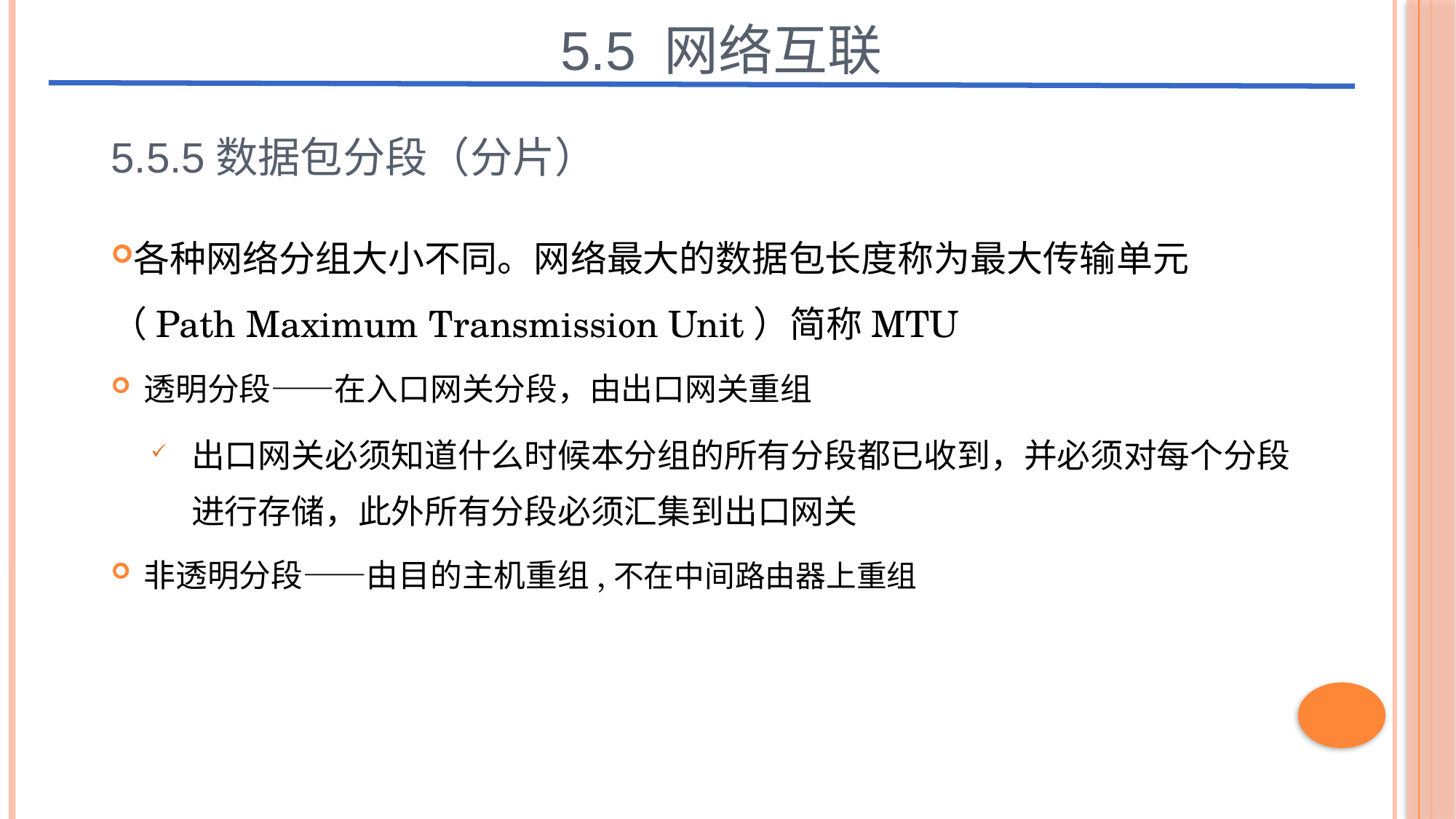

5.5 网络互联
5.5.5数据包分段（分片）
各种网络分组大小不同。网络最大的数据包长度称为最大传输单元（Path Maximum Transmission Unit）简称MTU
透明分段——在入口网关分段，由出口网关重组
出口网关必须知道什么时候本分组的所有分段都已收到，并必须对每个分段进行存储，此外所有分段必须汇集到出口网关
非透明分段——由目的主机重组,不在中间路由器上重组